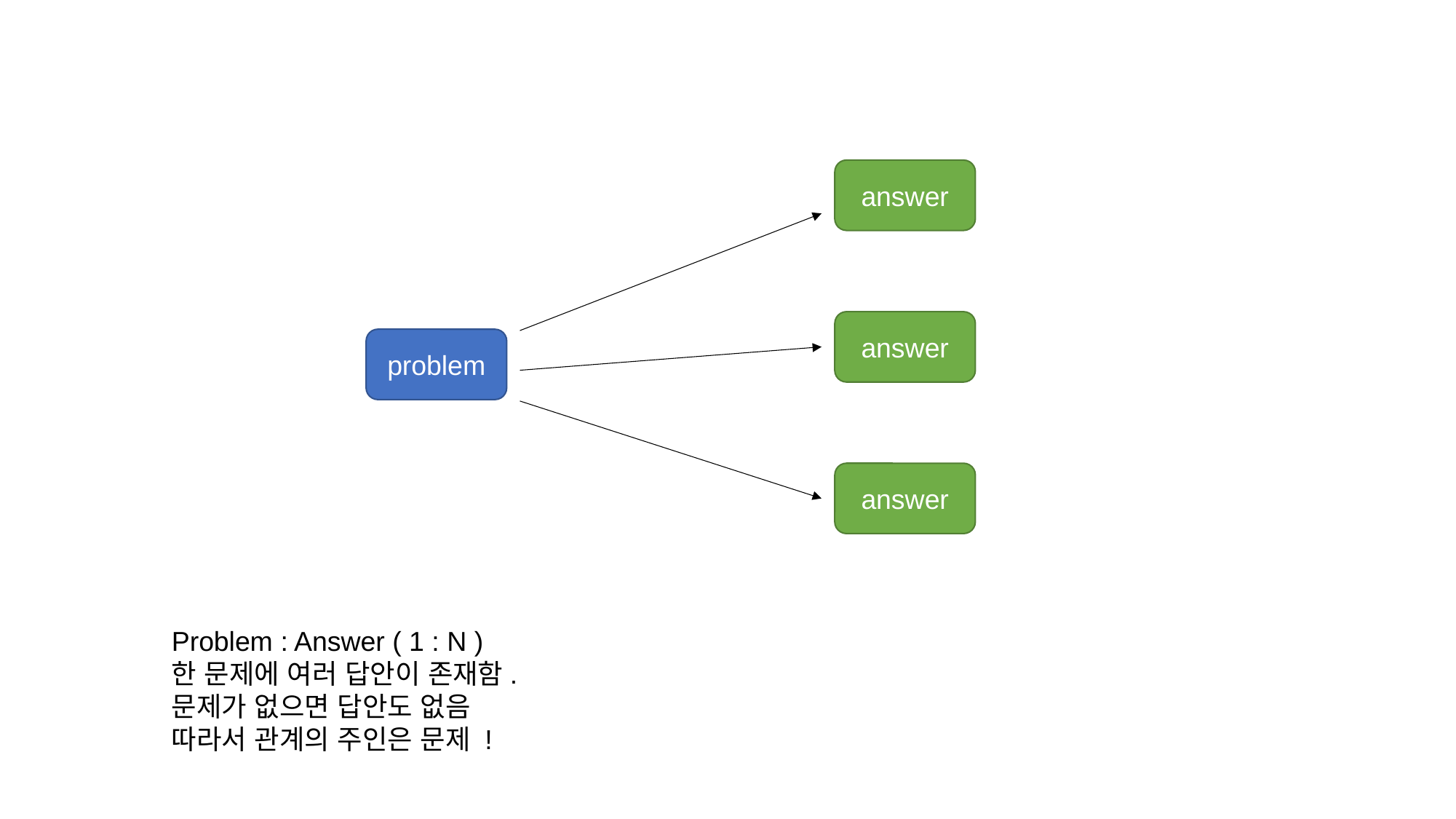

answer
answer
problem
answer
Problem : Answer ( 1 : N )
한 문제에 여러 답안이 존재함.
문제가 없으면 답안도 없음
따라서 관계의 주인은 문제 !